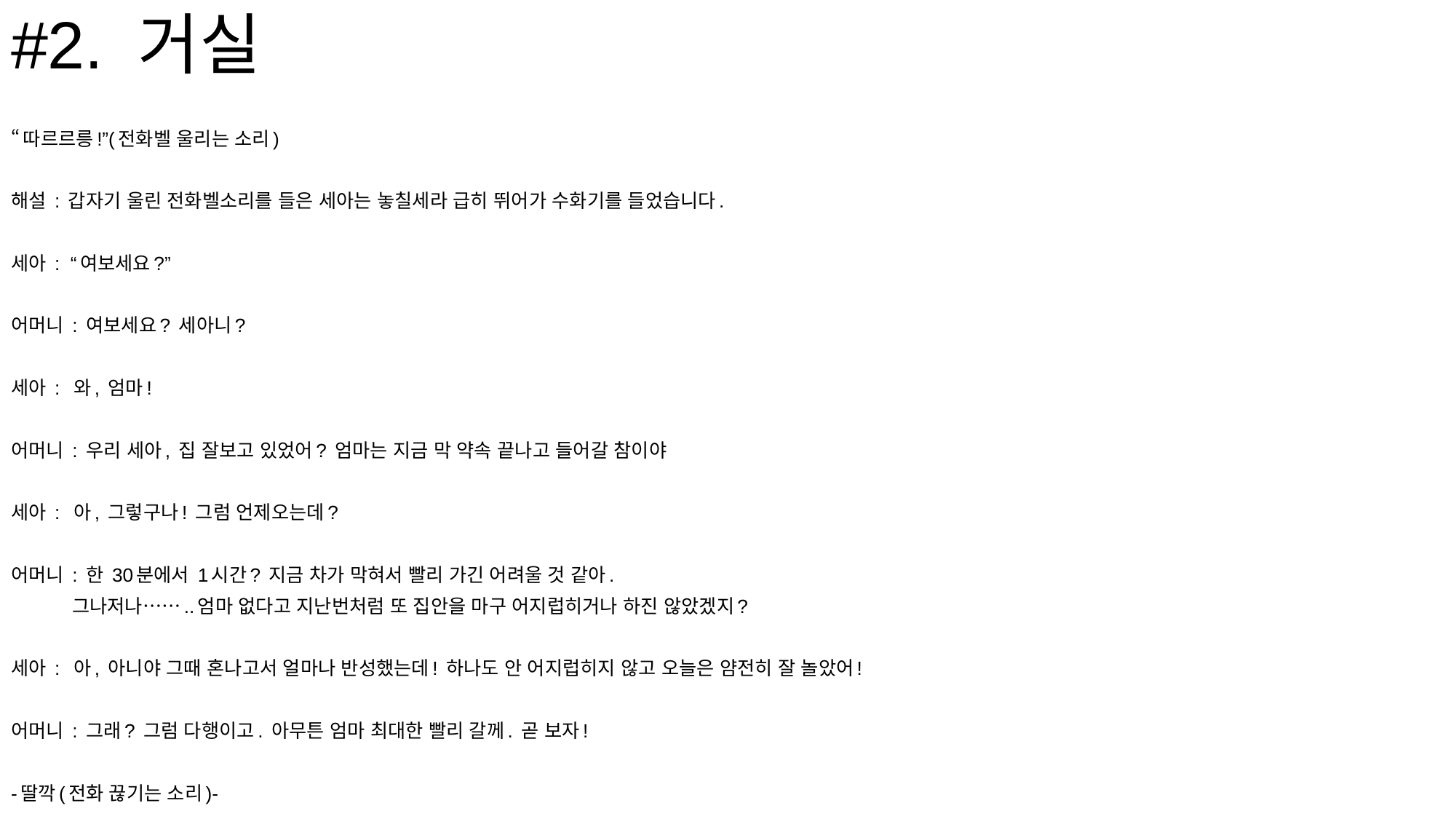

# #2. 거실
“따르르릉!”(전화벨 울리는 소리)

해설 : 갑자기 울린 전화벨소리를 들은 세아는 놓칠세라 급히 뛰어가 수화기를 들었습니다.

세아 :  “여보세요?”

어머니 : 여보세요? 세아니?

세아 :  와, 엄마!

어머니 : 우리 세아, 집 잘보고 있었어? 엄마는 지금 막 약속 끝나고 들어갈 참이야

세아 :  아, 그렇구나! 그럼 언제오는데?

어머니 : 한 30분에서 1시간? 지금 차가 막혀서 빨리 가긴 어려울 것 같아.
           그나저나……..엄마 없다고 지난번처럼 또 집안을 마구 어지럽히거나 하진 않았겠지?

세아 :  아, 아니야 그때 혼나고서 얼마나 반성했는데! 하나도 안 어지럽히지 않고 오늘은 얌전히 잘 놀았어!

어머니 : 그래? 그럼 다행이고. 아무튼 엄마 최대한 빨리 갈께. 곧 보자!

-딸깍(전화 끊기는 소리)-